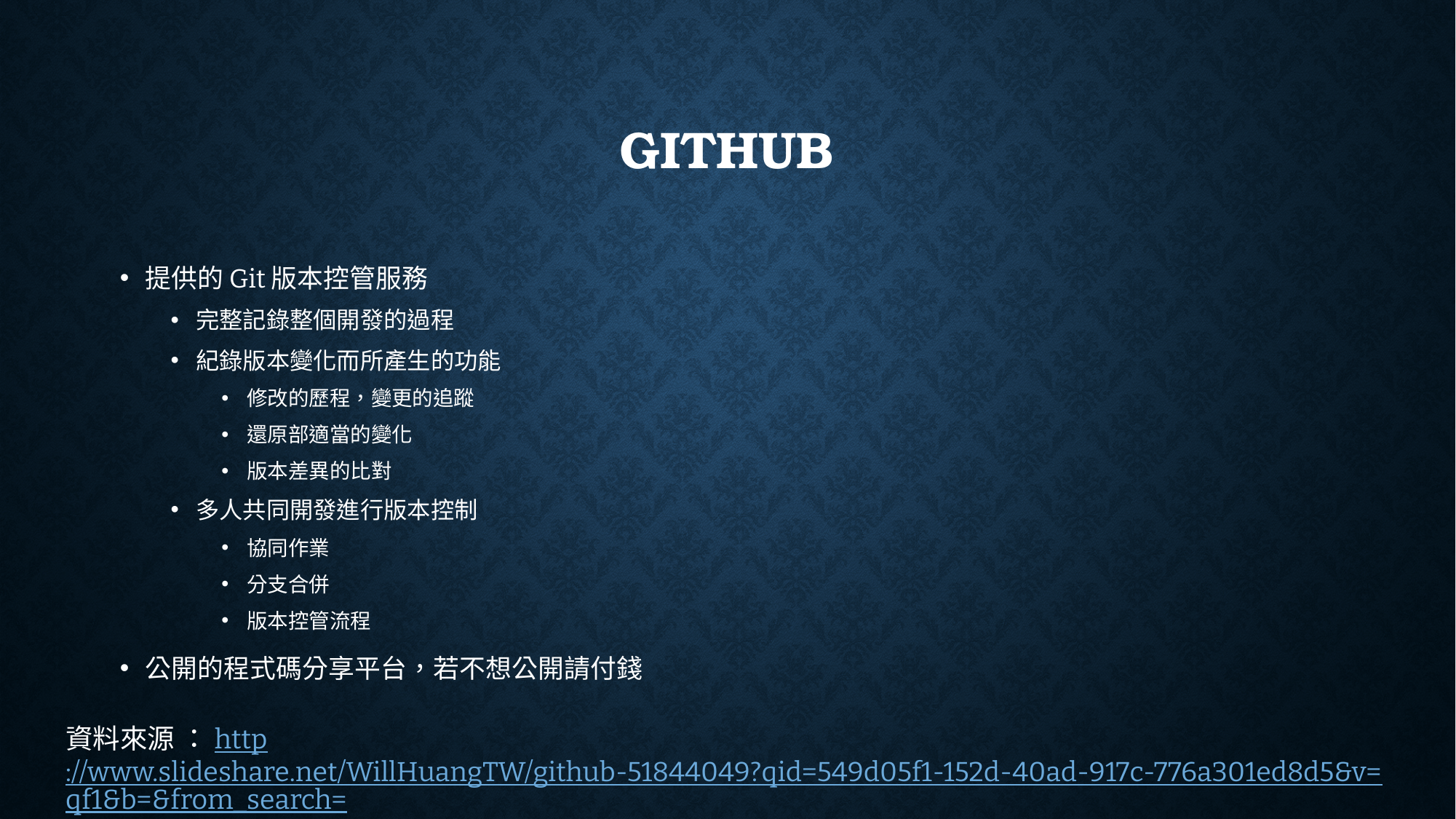

# GitHub
提供的Git版本控管服務
完整記錄整個開發的過程
紀錄版本變化而所產生的功能
修改的歷程，變更的追蹤
還原部適當的變化
版本差異的比對
多人共同開發進行版本控制
協同作業
分支合併
版本控管流程
公開的程式碼分享平台，若不想公開請付錢

資料來源 ：http://www.slideshare.net/WillHuangTW/github-51844049?qid=549d05f1-152d-40ad-917c-776a301ed8d5&v=qf1&b=&from_search=1